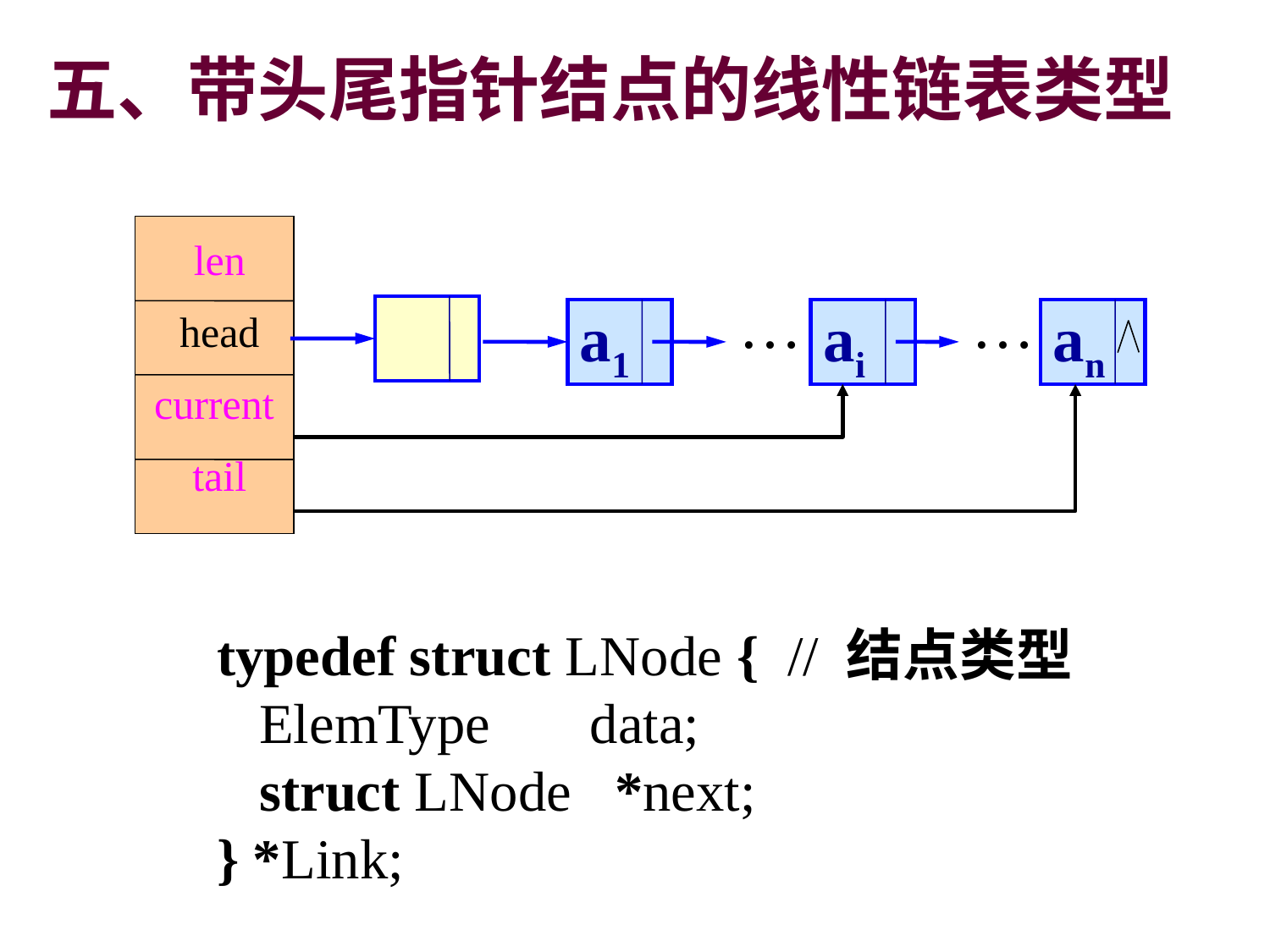

五、带头尾指针结点的线性链表类型

len
head
current
tail

…
…

a1

ai

an

typedef struct LNode {  // 结点类型
   ElemType       data;
   struct LNode   *next;
} *Link;